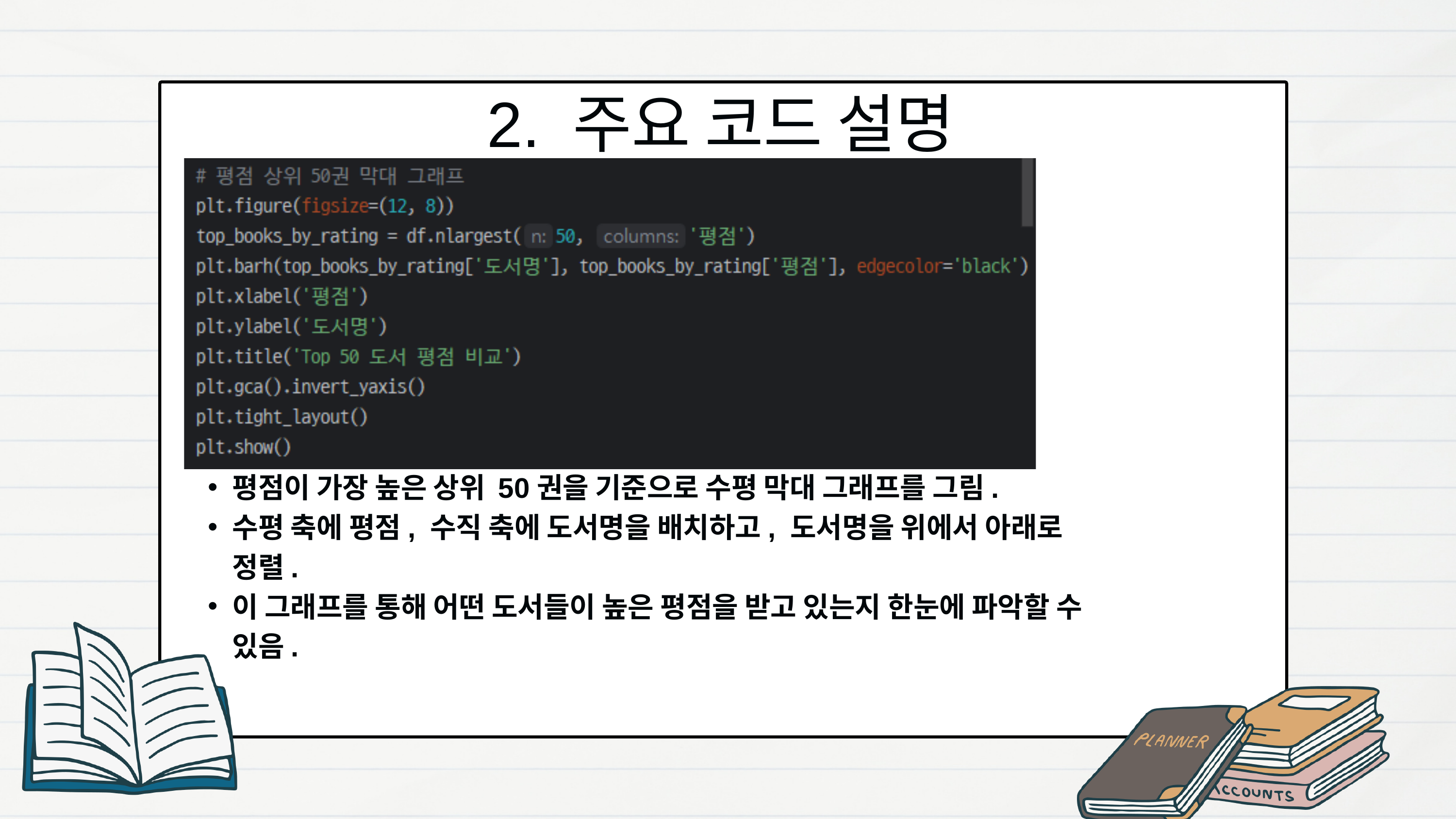

2. 주요 코드 설명

평점이 가장 높은 상위 50권을 기준으로 수평 막대 그래프를 그림.
수평 축에 평점, 수직 축에 도서명을 배치하고, 도서명을 위에서 아래로 정렬.
이 그래프를 통해 어떤 도서들이 높은 평점을 받고 있는지 한눈에 파악할 수 있음.